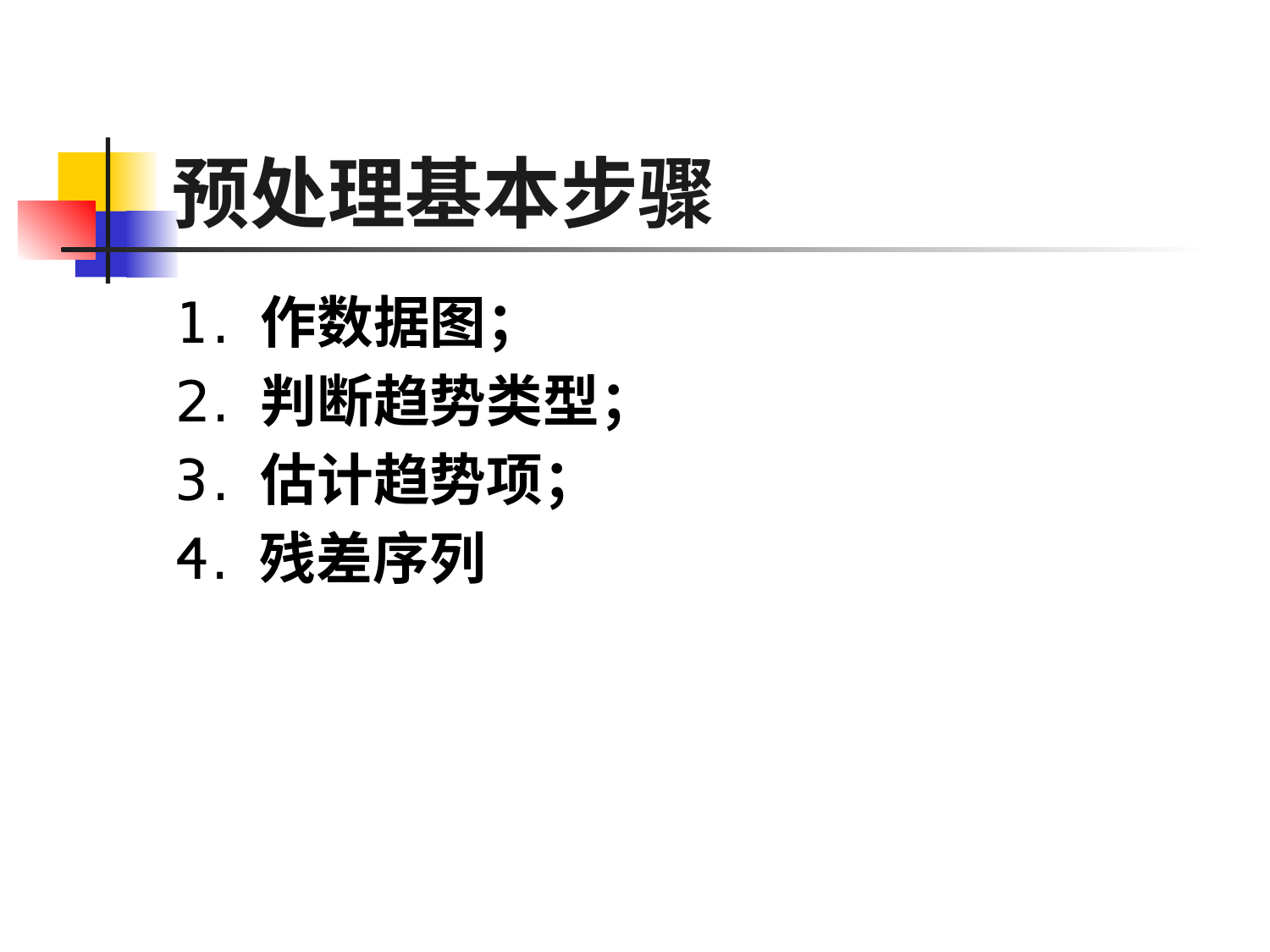

# 预处理基本步骤
1. 作数据图；
2. 判断趋势类型；
3. 估计趋势项；
4. 残差序列